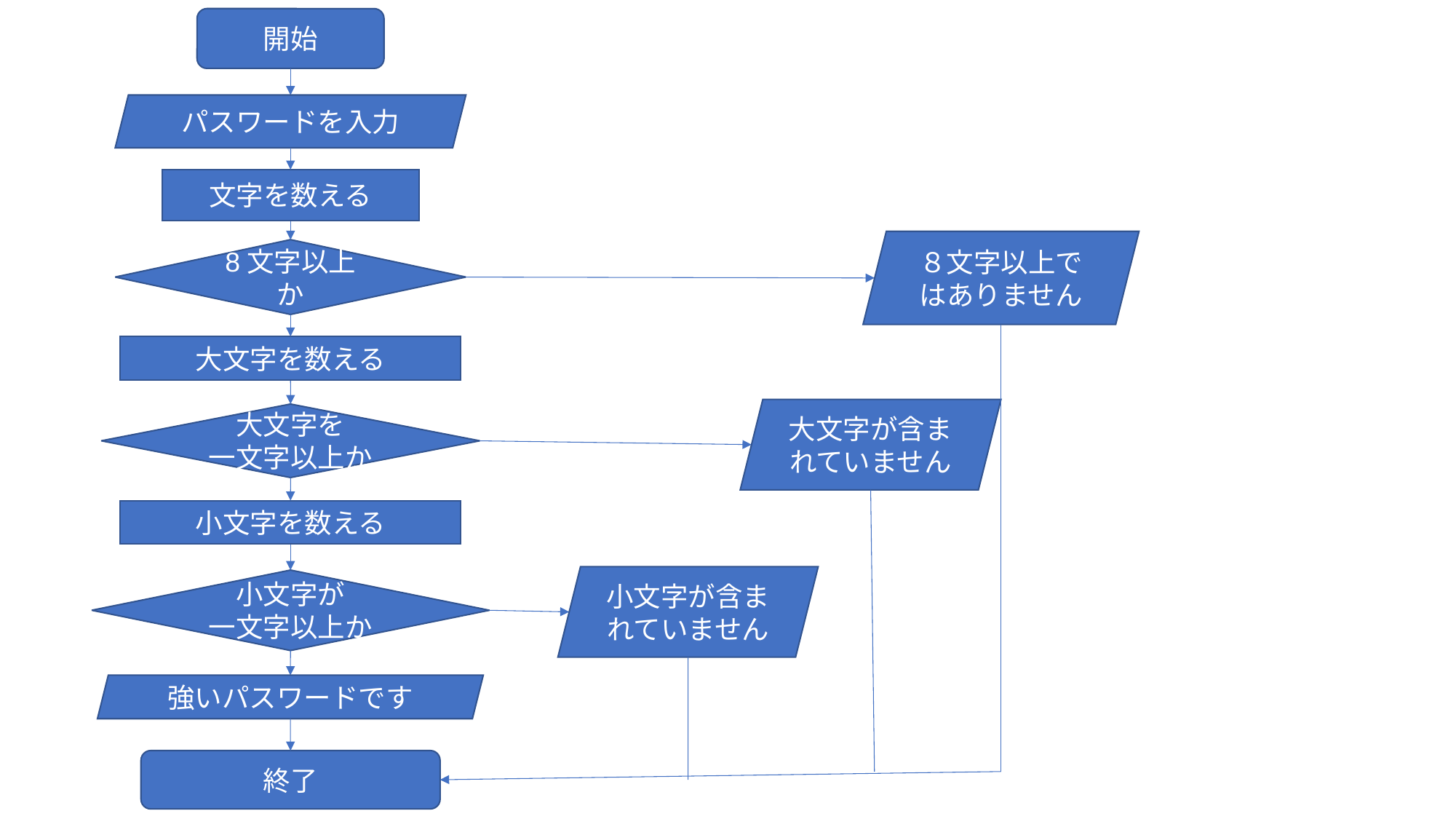

開始
パスワードを入力
文字を数える
８文字以上ではありません
8文字以上か
大文字を数える
大文字が含まれていません
大文字を
一文字以上か
小文字を数える
小文字が含まれていません
小文字が
一文字以上か
強いパスワードです
終了